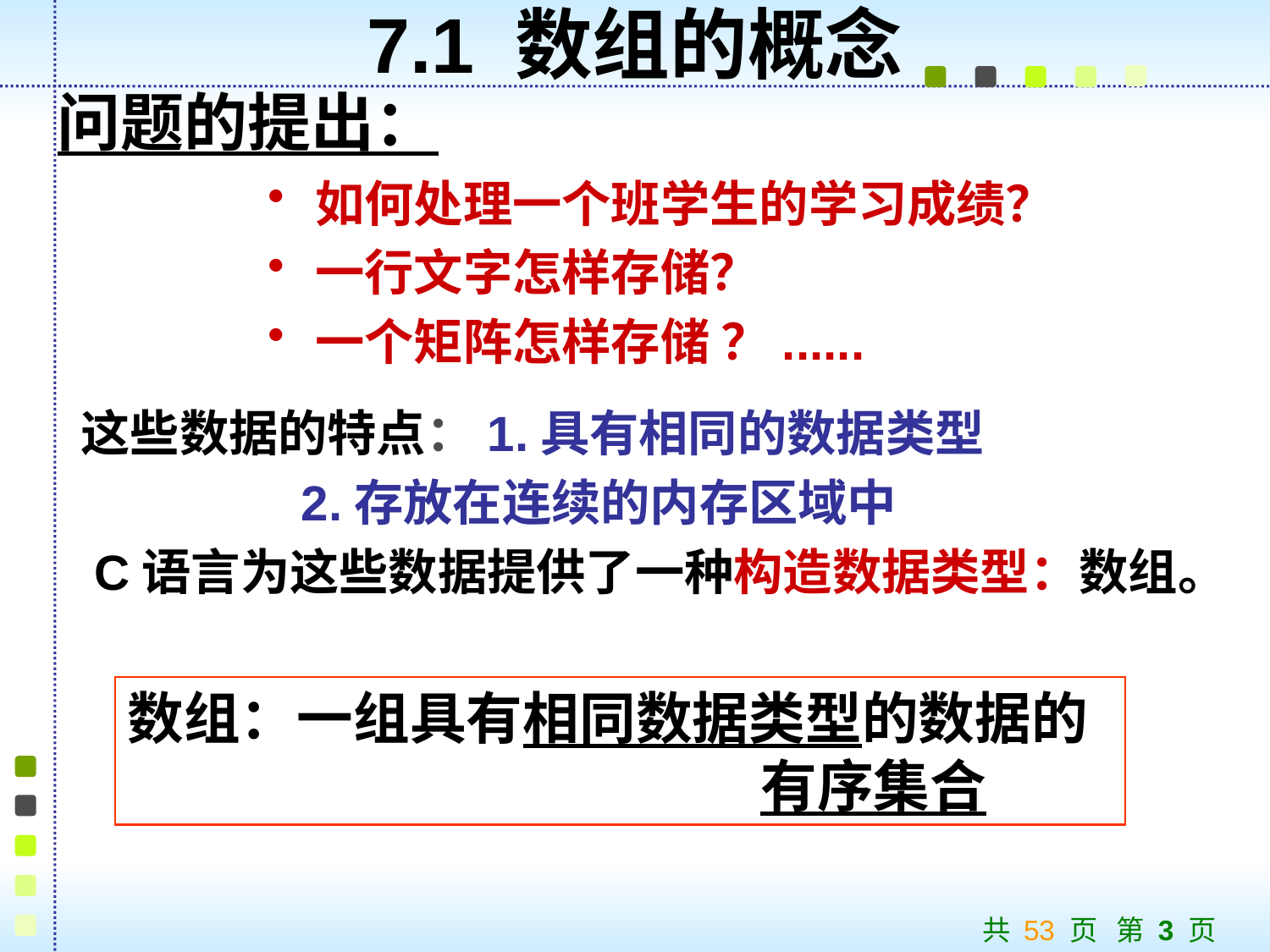

# 7.1 数组的概念
 问题的提出：
如何处理一个班学生的学习成绩？
一行文字怎样存储？
一个矩阵怎样存储 ？......
这些数据的特点：1.具有相同的数据类型
                2.存放在连续的内存区域中
 C语言为这些数据提供了一种构造数据类型：数组。
数组：一组具有相同数据类型的数据的
                                                有序集合
共 53 页   第 3 页